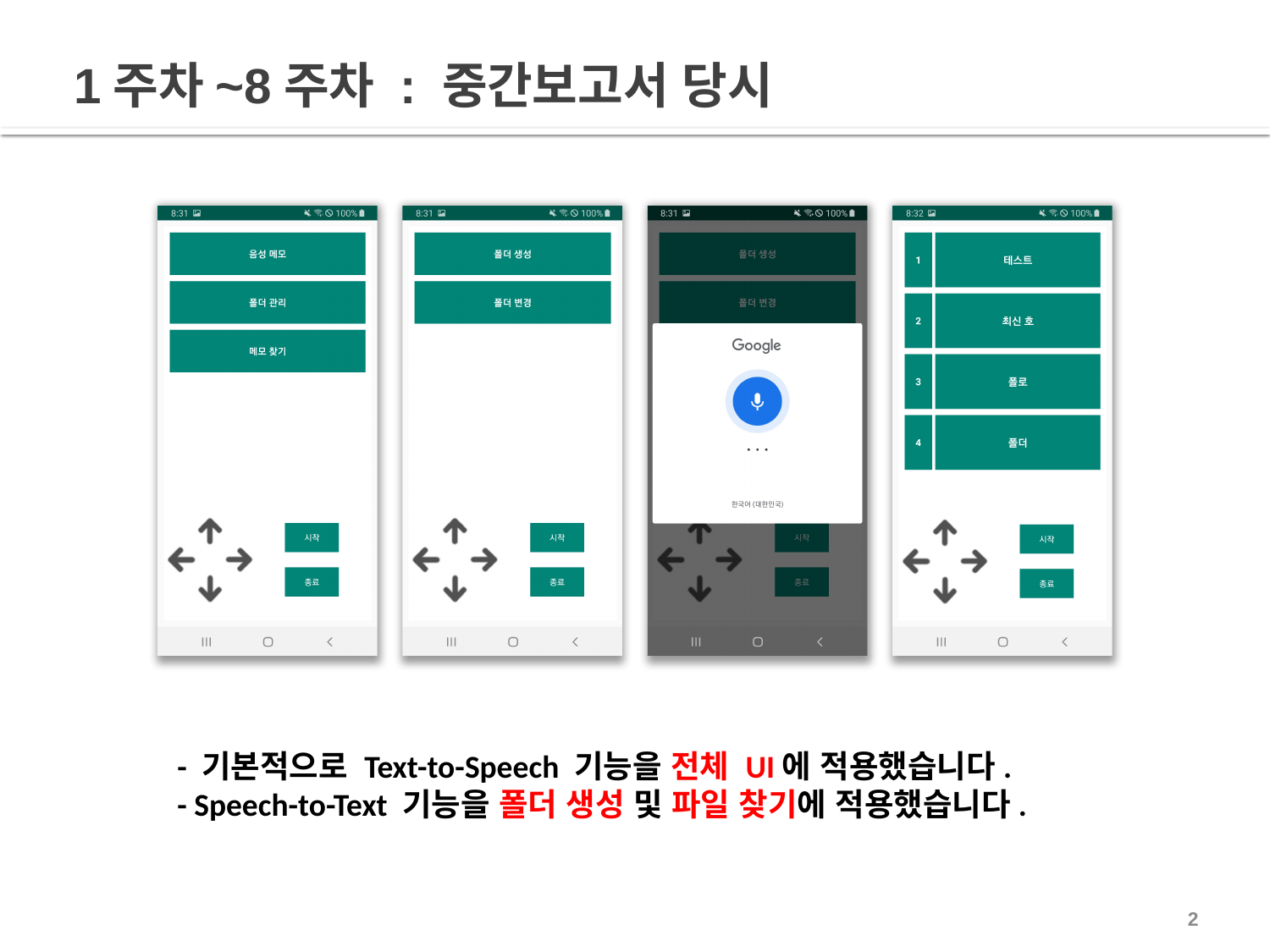

# 1주차~8주차 : 중간보고서 당시

 - 기본적으로 Text-to-Speech 기능을 전체 UI에 적용했습니다.
 - Speech-to-Text 기능을 폴더 생성 및 파일 찾기에 적용했습니다.
2